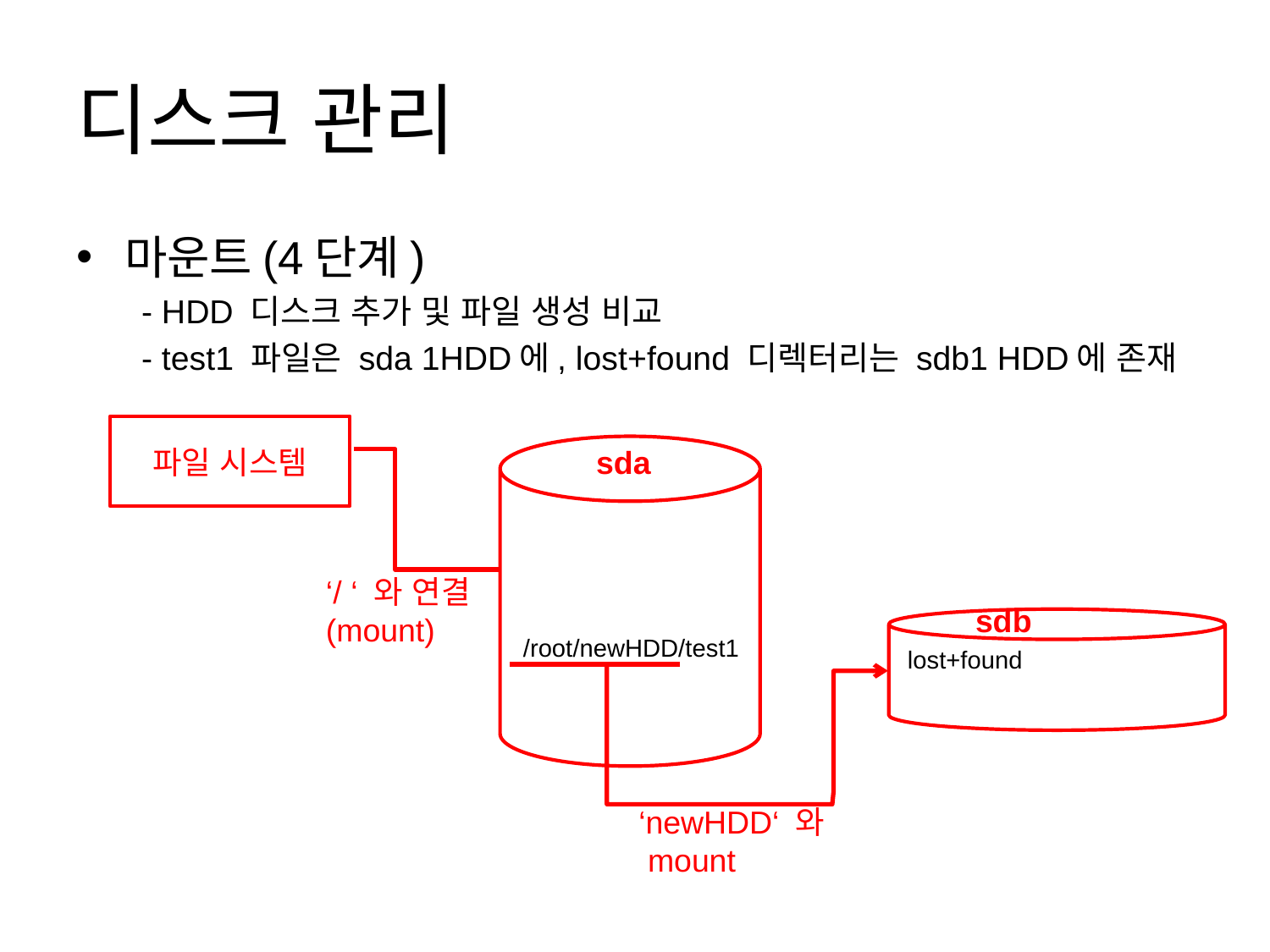

# 디스크 관리
마운트(4단계)
       - HDD 디스크 추가 및 파일 생성 비교
       - test1 파일은 sda 1HDD에, lost+found 디렉터리는 sdb1 HDD에 존재

파일 시스템

sda

‘/ ‘ 와 연결
(mount)
sdb

/root/newHDD/test1
lost+found

‘newHDD‘ 와
 mount